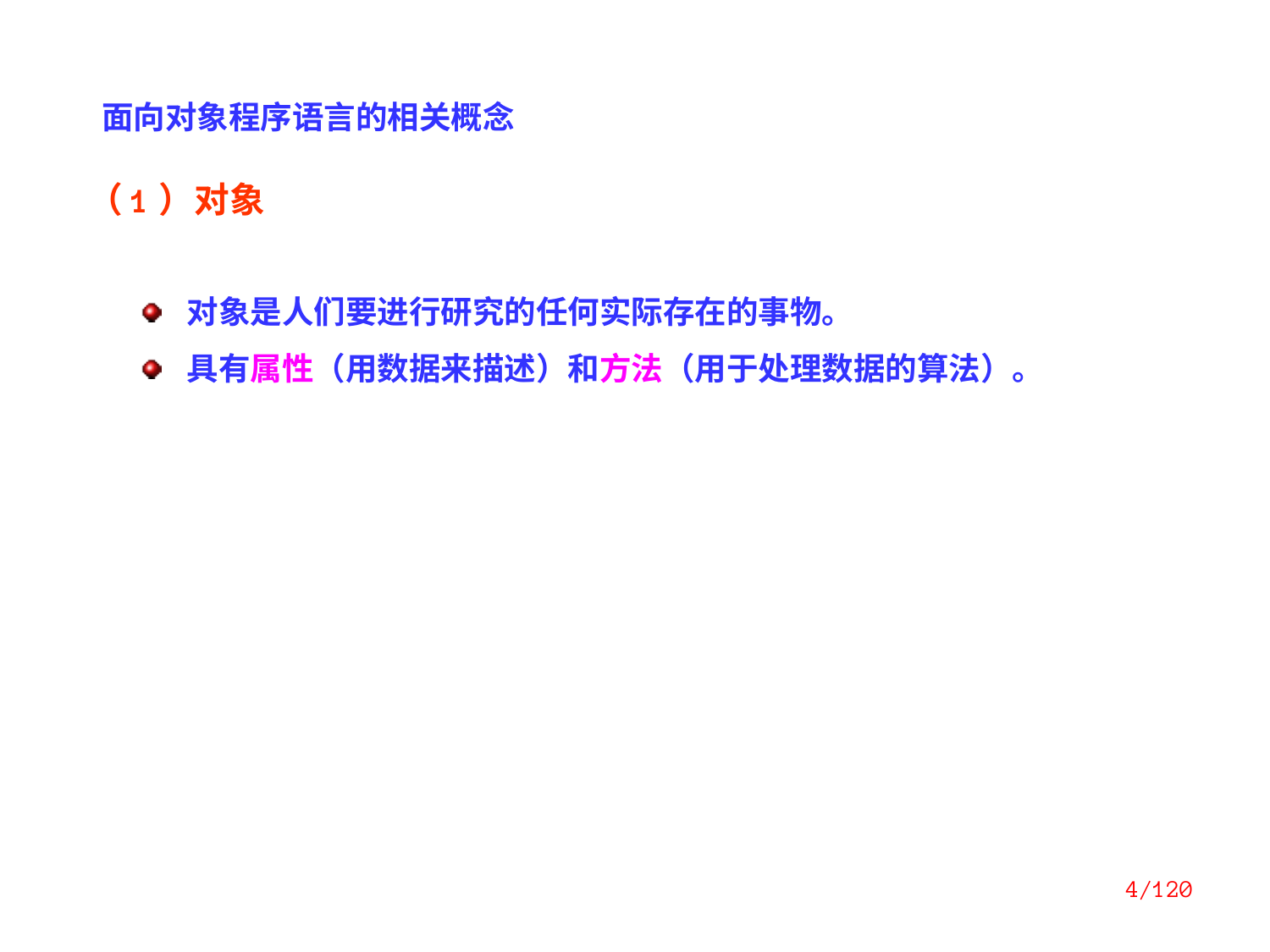

面向对象程序语言的相关概念
（1）对象
对象是人们要进行研究的任何实际存在的事物。
具有属性（用数据来描述）和方法（用于处理数据的算法）。
4/120